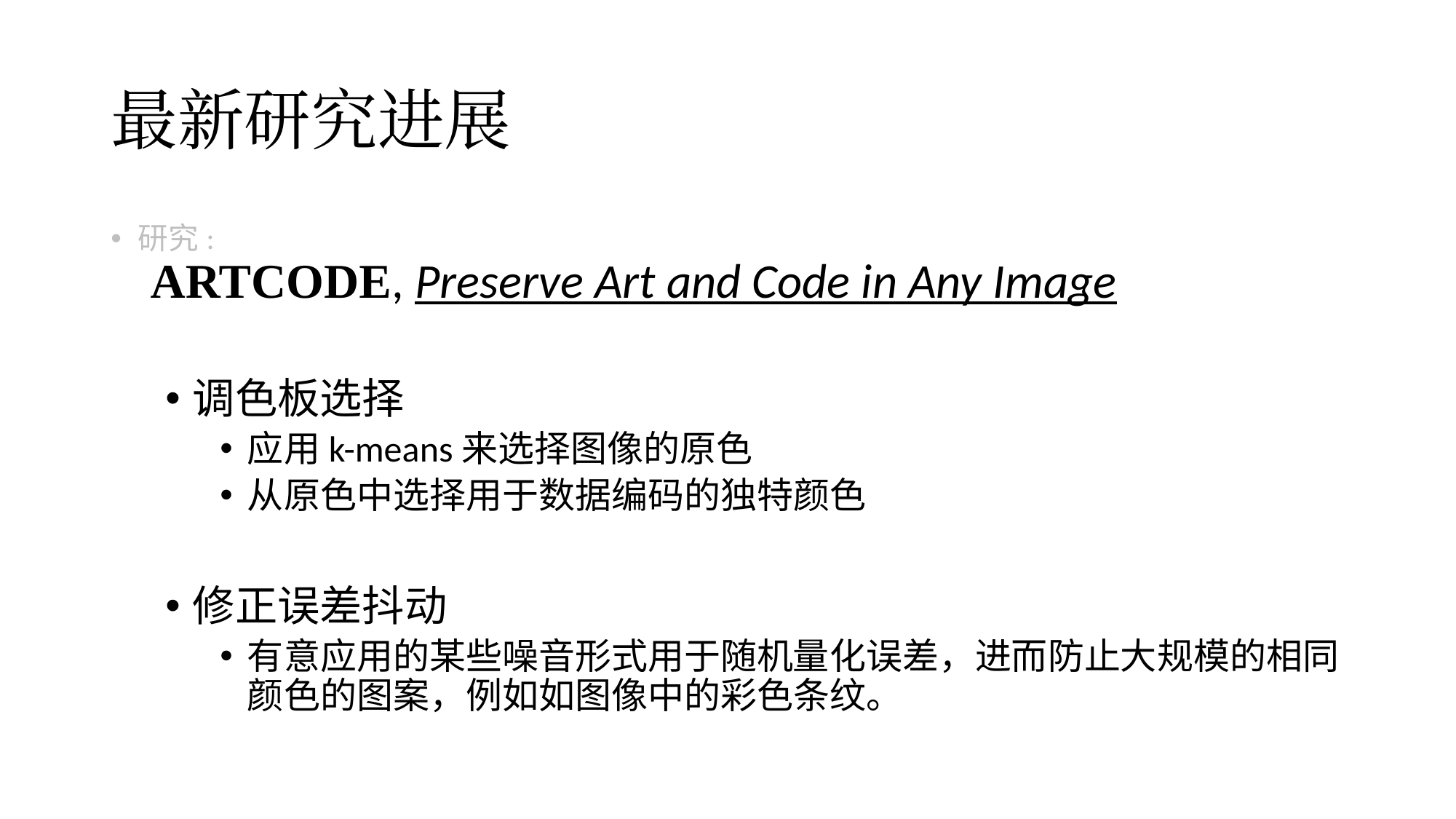

# 最新研究进展
研究:
 ARTCode, Preserve Art and Code in Any Image

调色板选择
应用k-means来选择图像的原色
从原色中选择用于数据编码的独特颜色

修正误差抖动
有意应用的某些噪音形式用于随机量化误差，进而防止大规模的相同颜色的图案，例如如图像中的彩色条纹。